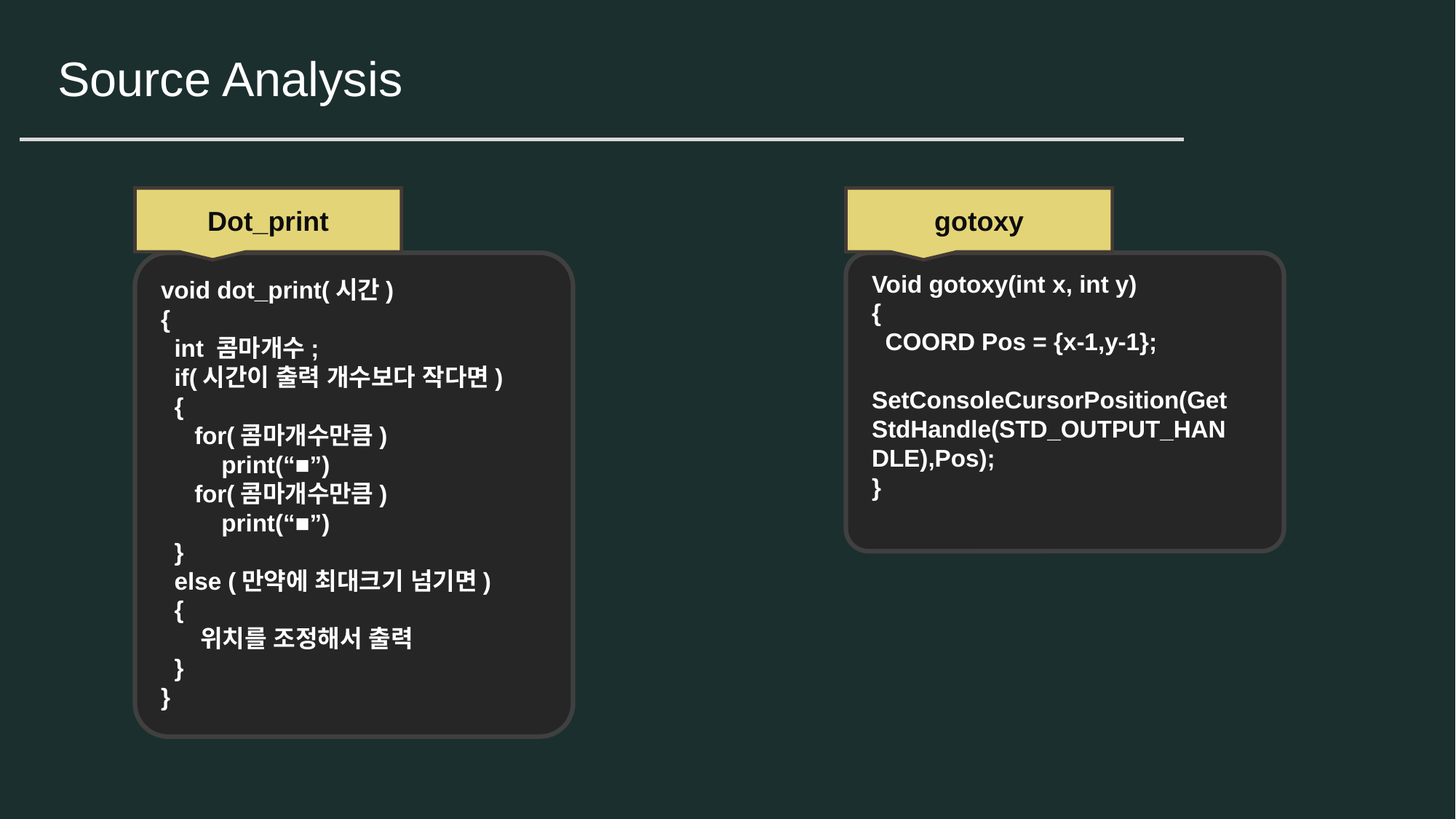

Source Analysis
Dot_print
gotoxy

void dot_print(시간)
{
  int 콤마개수;
  if(시간이 출력 개수보다 작다면)
  {
     for(콤마개수만큼)
         print(“■”)
     for(콤마개수만큼)
         print(“■”)
  }
  else (만약에 최대크기 넘기면)
  {
     위치를 조정해서 출력
  }
}

Void gotoxy(int x, int y)
{
  COORD Pos = {x-1,y-1};
  SetConsoleCursorPosition(GetStdHandle(STD_OUTPUT_HANDLE),Pos);
}